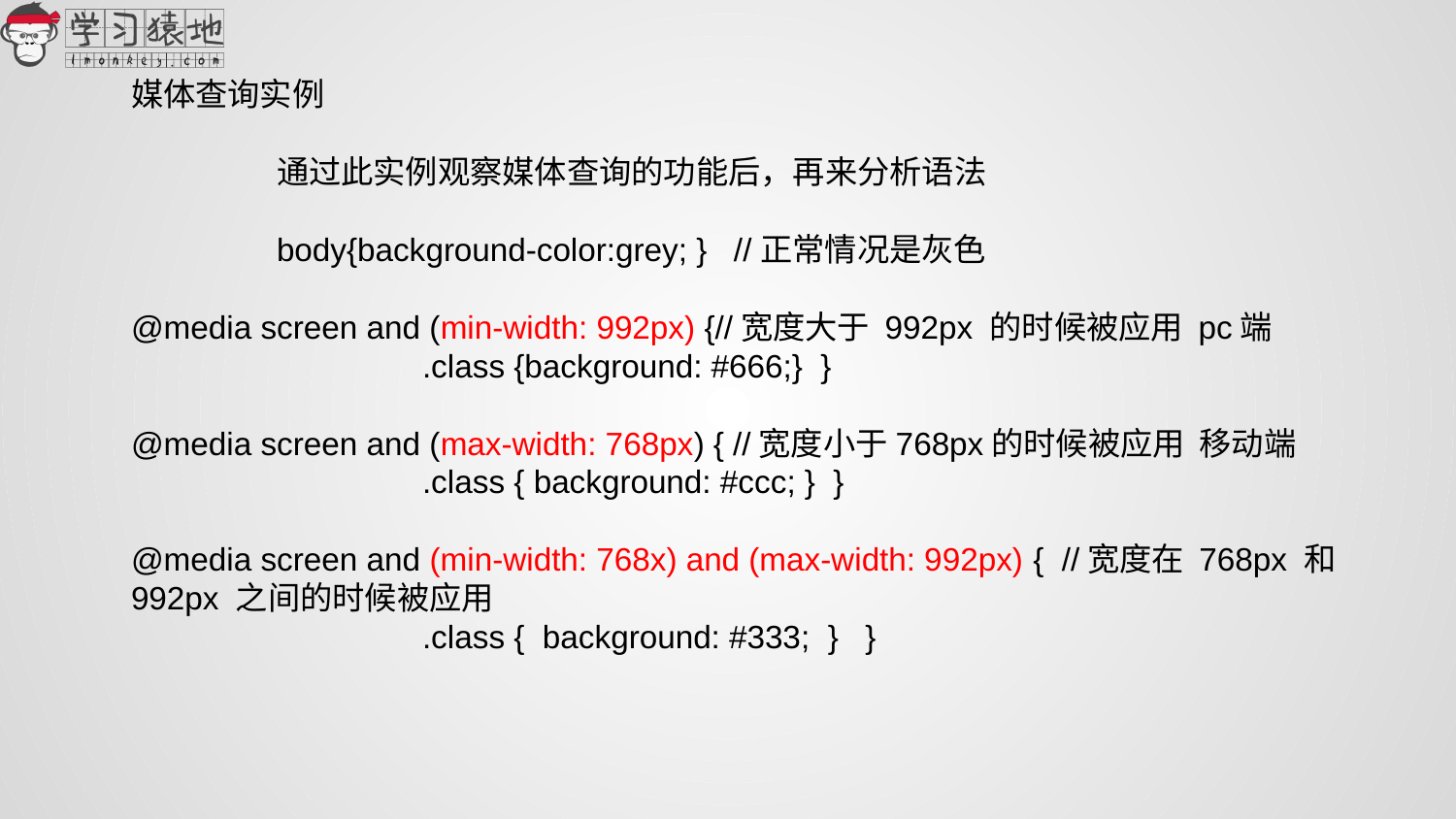

媒体查询实例

	通过此实例观察媒体查询的功能后，再来分析语法

	body{background-color:grey; }   //正常情况是灰色

@media screen and (min-width: 992px) {//宽度大于 992px 的时候被应用 pc端
 	 	.class {background: #666;}  }

@media screen and (max-width: 768px) { //宽度小于768px的时候被应用  移动端
  		.class { background: #ccc; }  }

@media screen and (min-width: 768x) and (max-width: 992px) {  //宽度在 768px 和 992px 之间的时候被应用
  		.class {  background: #333;  }   }